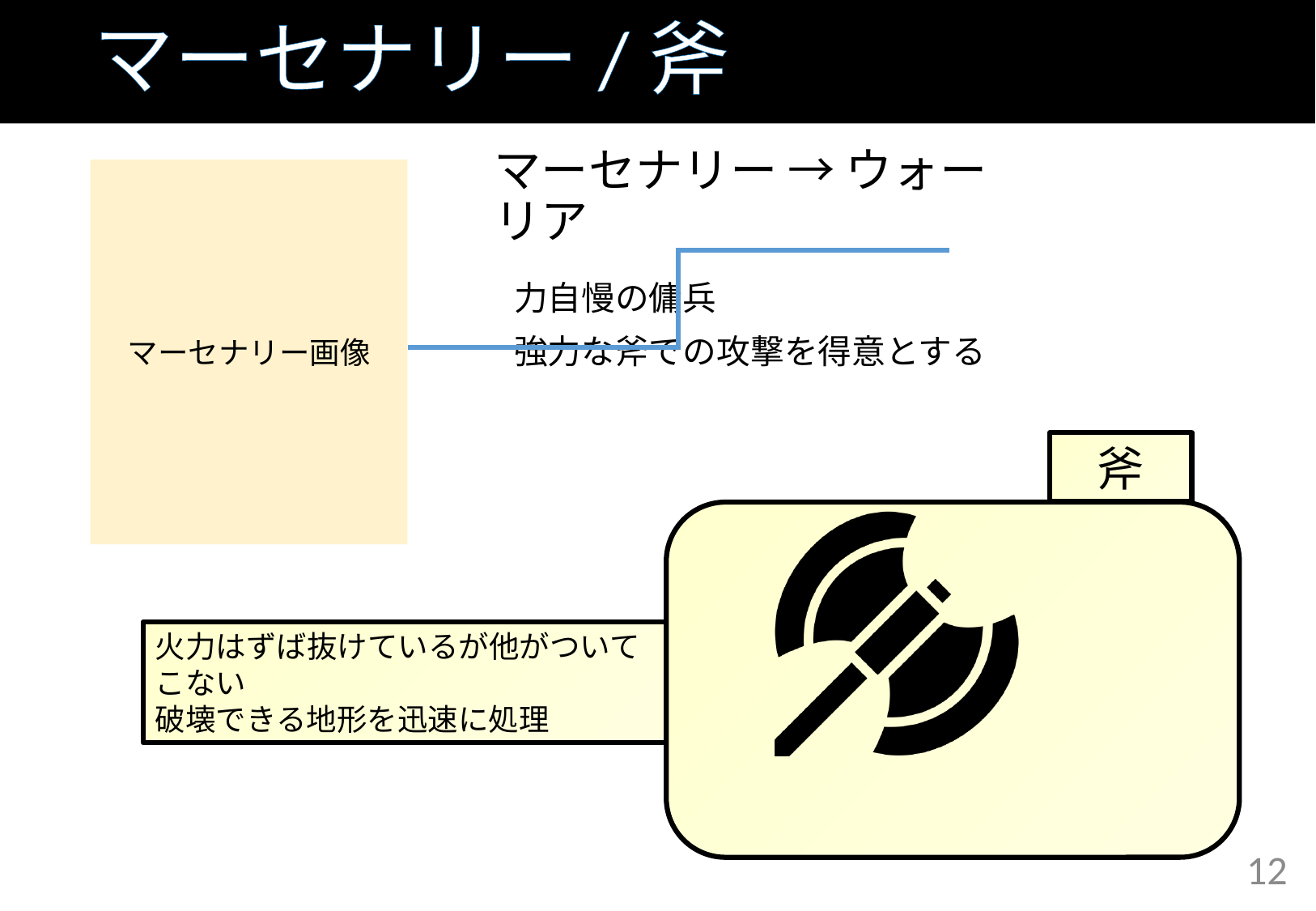

# マーセナリー/斧
マーセナリー → ウォーリア
マーセナリー画像
力自慢の傭兵
強力な斧での攻撃を得意とする
斧

火力はずば抜けているが他がついてこない
破壊できる地形を迅速に処理
12